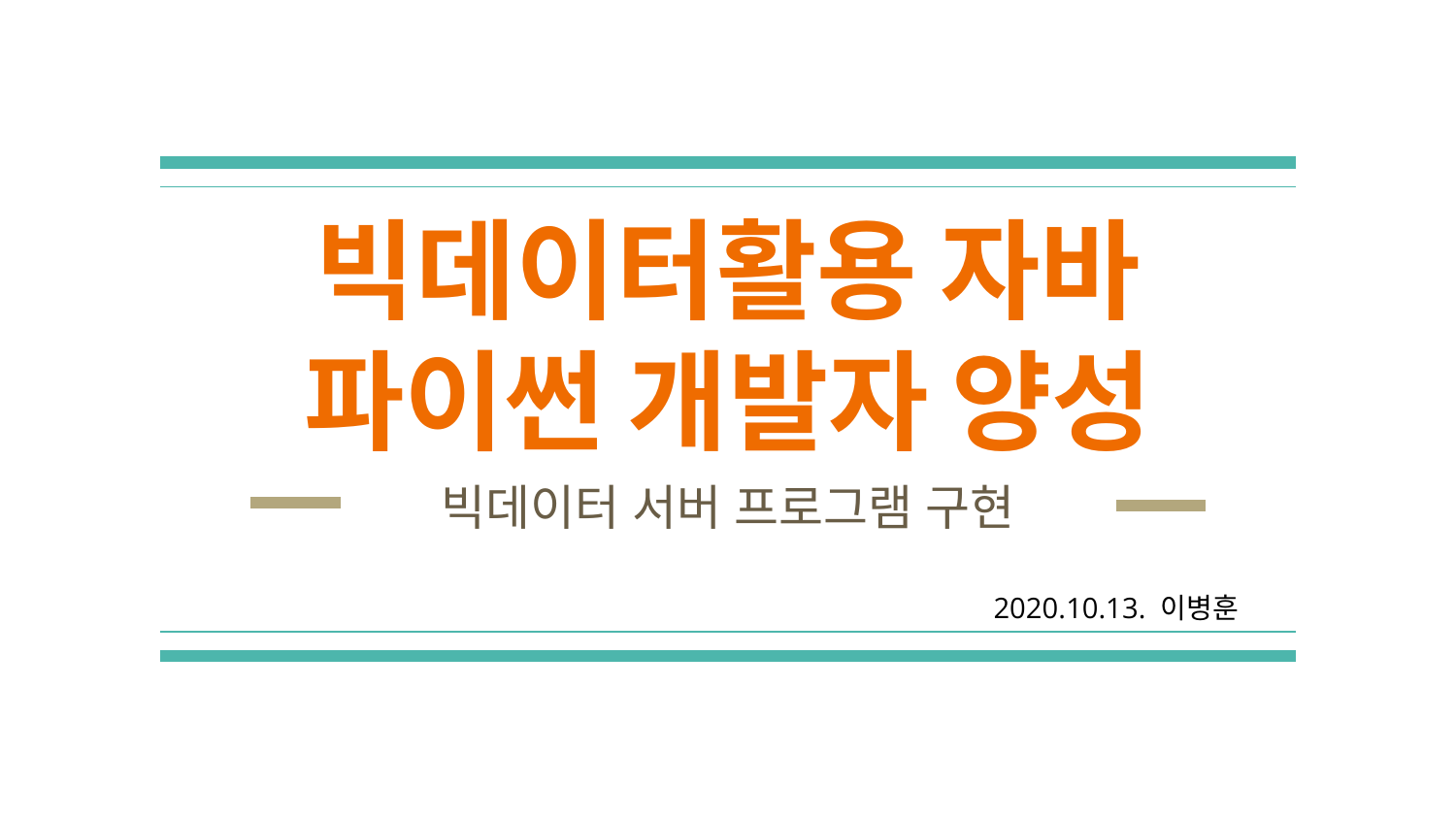

# 빅데이터활용 자바 파이썬 개발자 양성
빅데이터 서버 프로그램 구현
2020.10.13. 이병훈